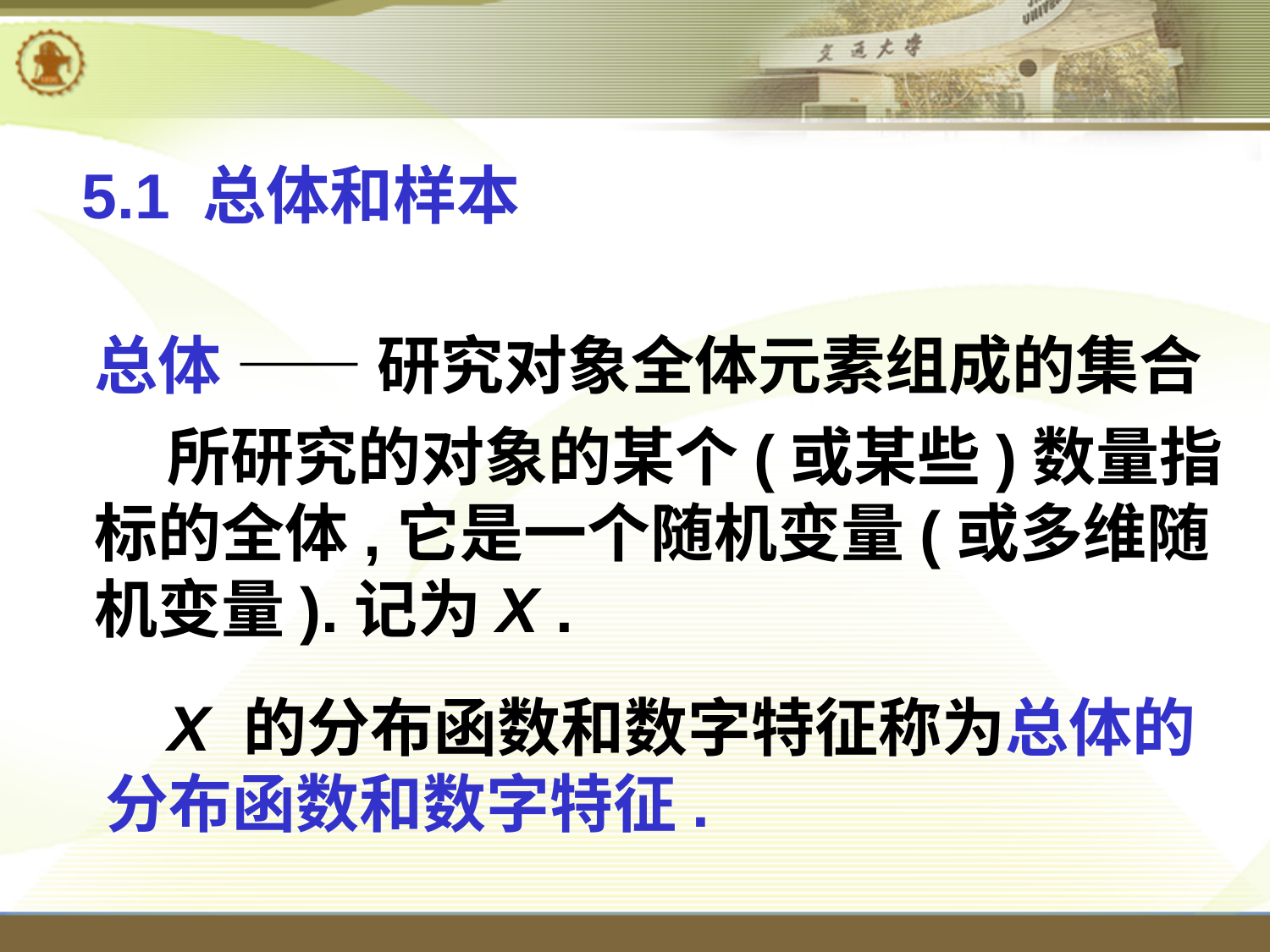

5.1 总体和样本
总体 —— 研究对象全体元素组成的集合
    所研究的对象的某个(或某些)数量指标的全体,它是一个随机变量(或多维随机变量).记为X .
    X 的分布函数和数字特征称为总体的分布函数和数字特征.